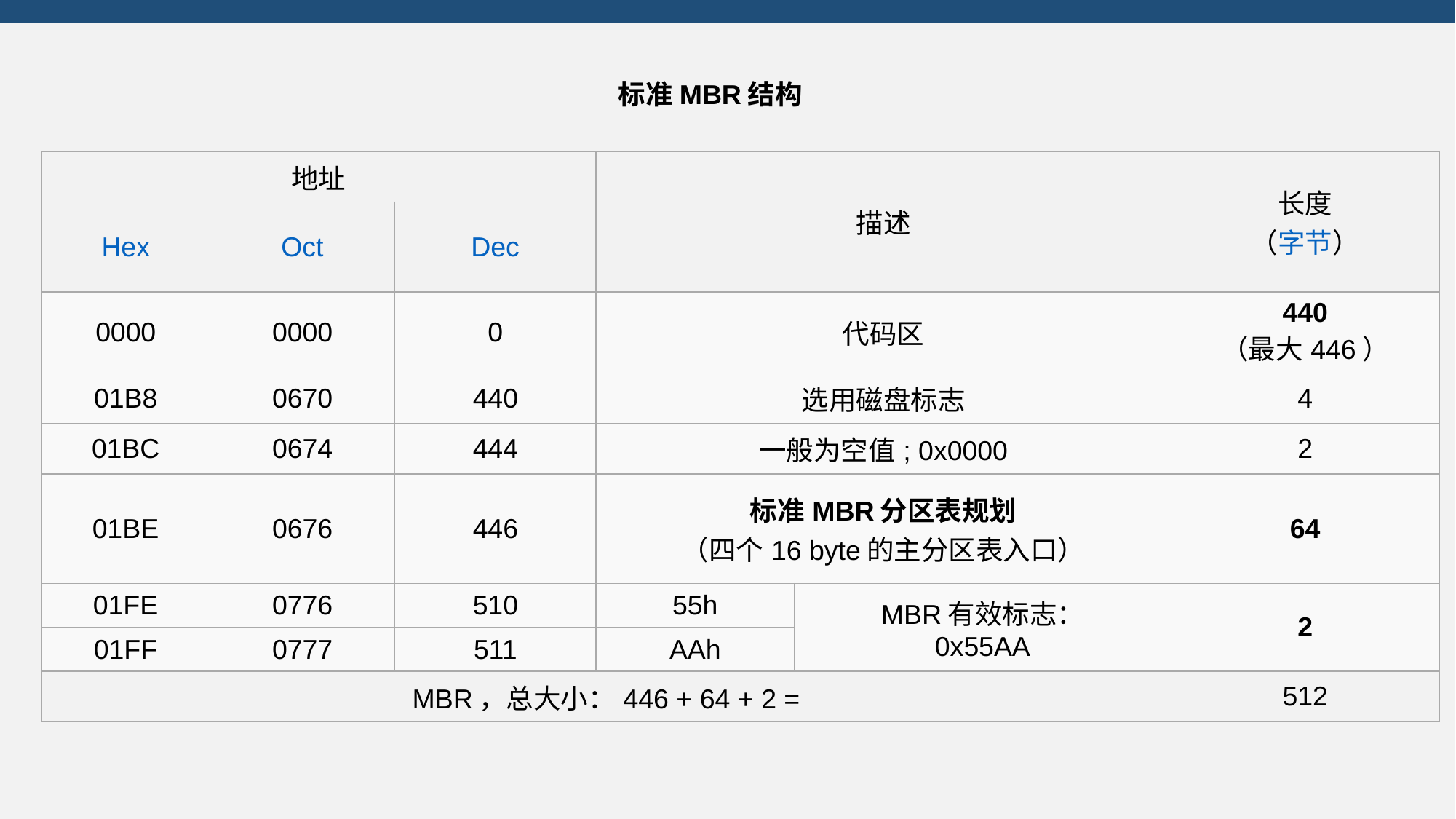

标准MBR结构
| 地址 |  |  | 描述 |  | 长度 （字节） |
| --- | --- | --- | --- | --- | --- |
| Hex | Oct | Dec |  |  |  |
| 0000 | 0000 | 0 | 代码区 |  | 440 （最大446） |
| 01B8 | 0670 | 440 | 选用磁盘标志 |  | 4 |
| 01BC | 0674 | 444 | 一般为空值; 0x0000 |  | 2 |
| 01BE | 0676 | 446 | 标准MBR分区表规划 （四个16 byte的主分区表入口） |  | 64 |
| 01FE | 0776 | 510 | 55h | MBR有效标志： 0x55AA | 2 |
| 01FF | 0777 | 511 | AAh |  |  |
| MBR，总大小：446 + 64 + 2 = |  |  |  |  | 512 |